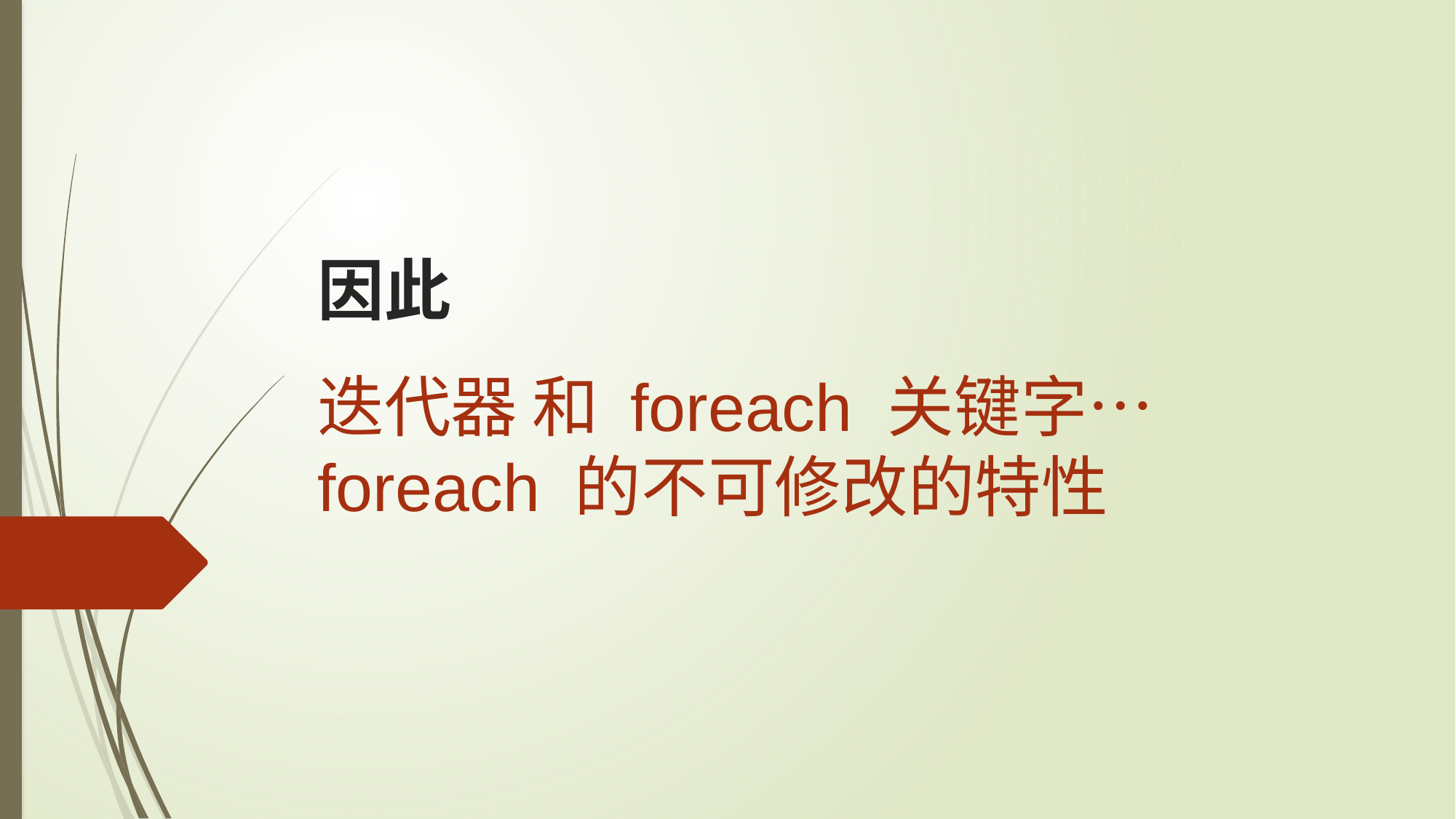

因此

迭代器 和 foreach 关键字…
foreach 的不可修改的特性